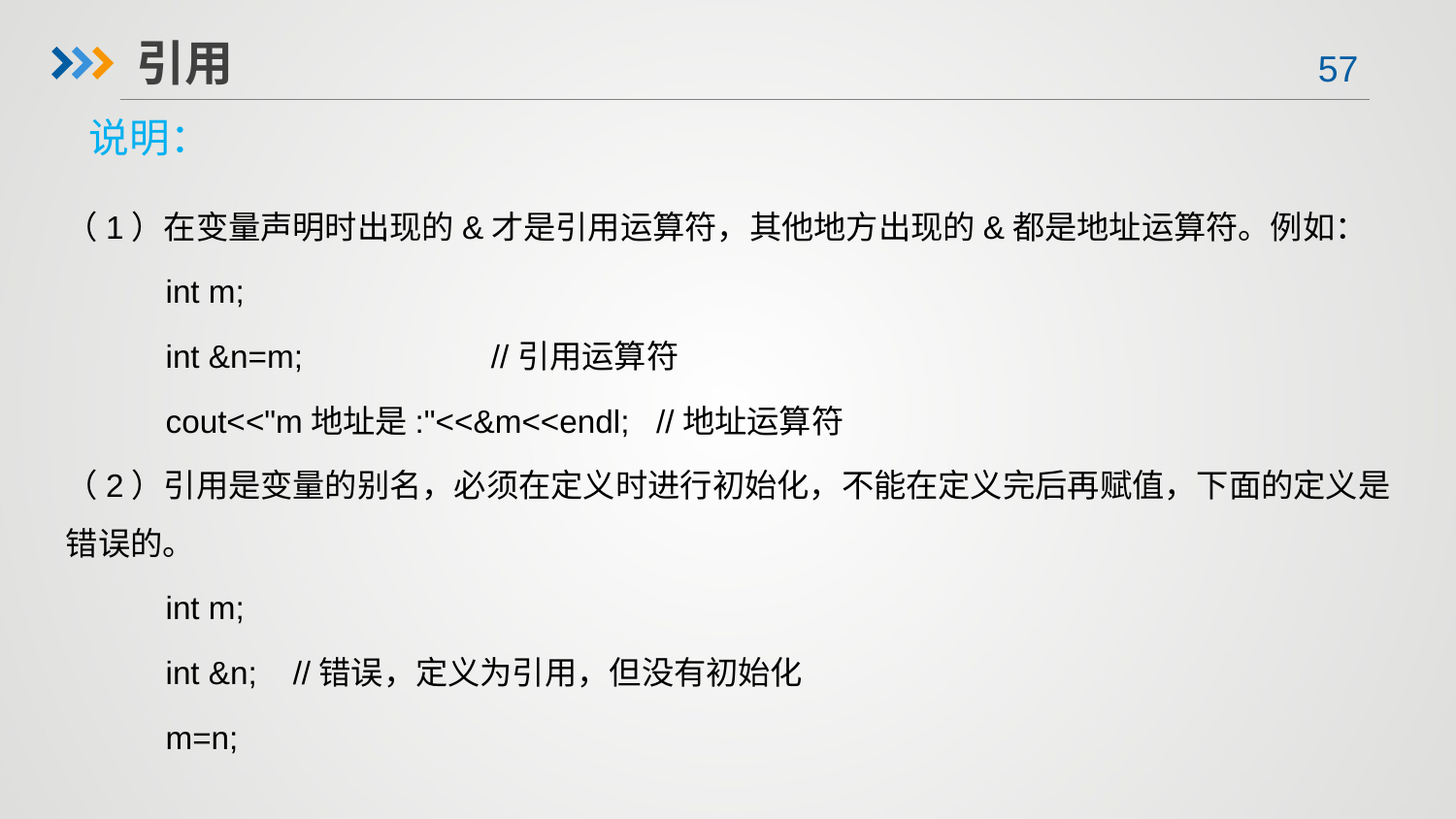

引用
说明：
（1）在变量声明时出现的&才是引用运算符，其他地方出现的&都是地址运算符。例如：
   int m;
   int &n=m;                     //引用运算符
   cout<<"m地址是:"<<&m<<endl;   //地址运算符
（2）引用是变量的别名，必须在定义时进行初始化，不能在定义完后再赋值，下面的定义是错误的。
   int m;
   int &n;    //错误，定义为引用，但没有初始化
   m=n;